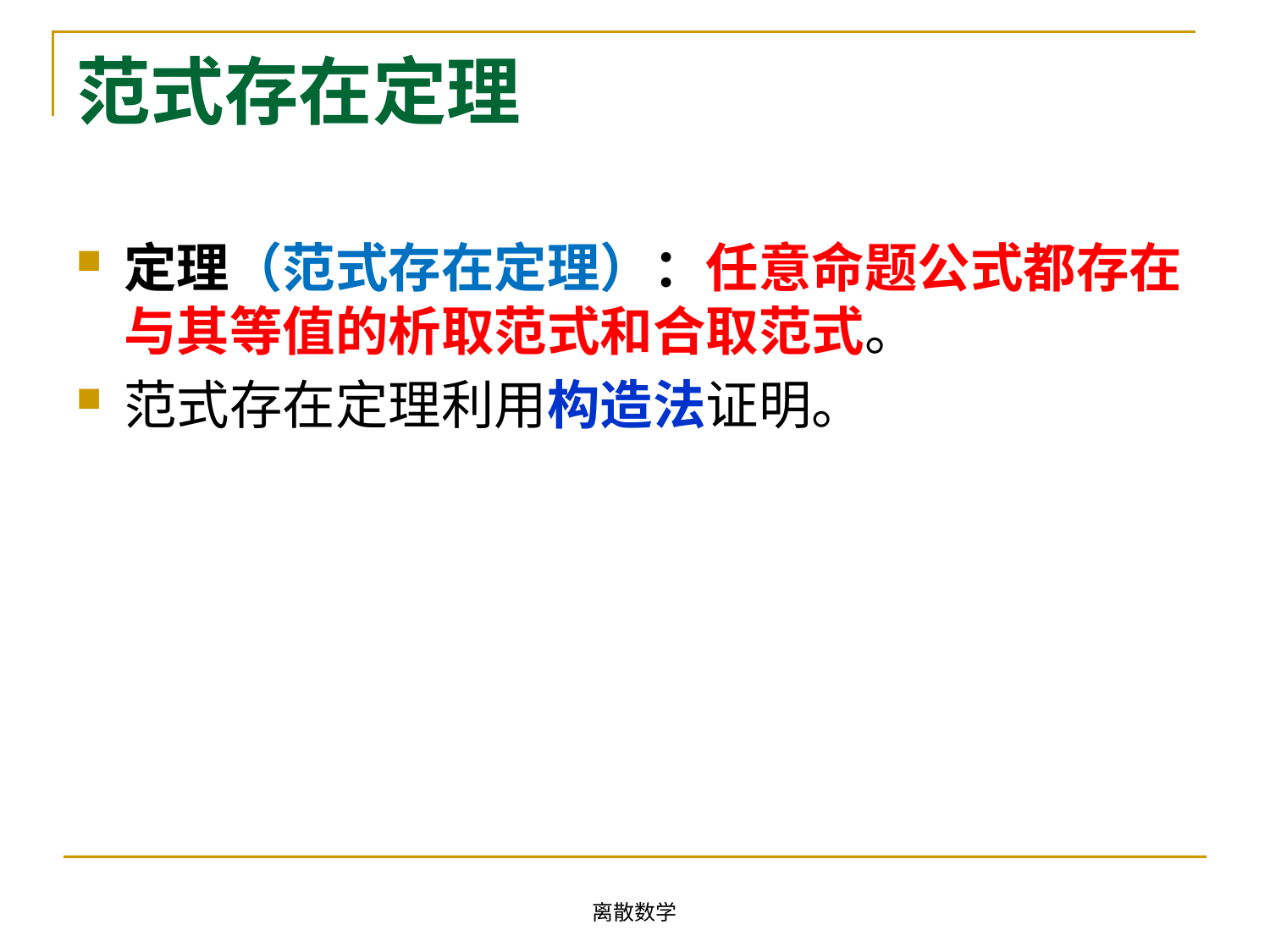

# 范式存在定理
定理（范式存在定理）：任意命题公式都存在与其等值的析取范式和合取范式。
范式存在定理利用构造法证明。

86
离散数学